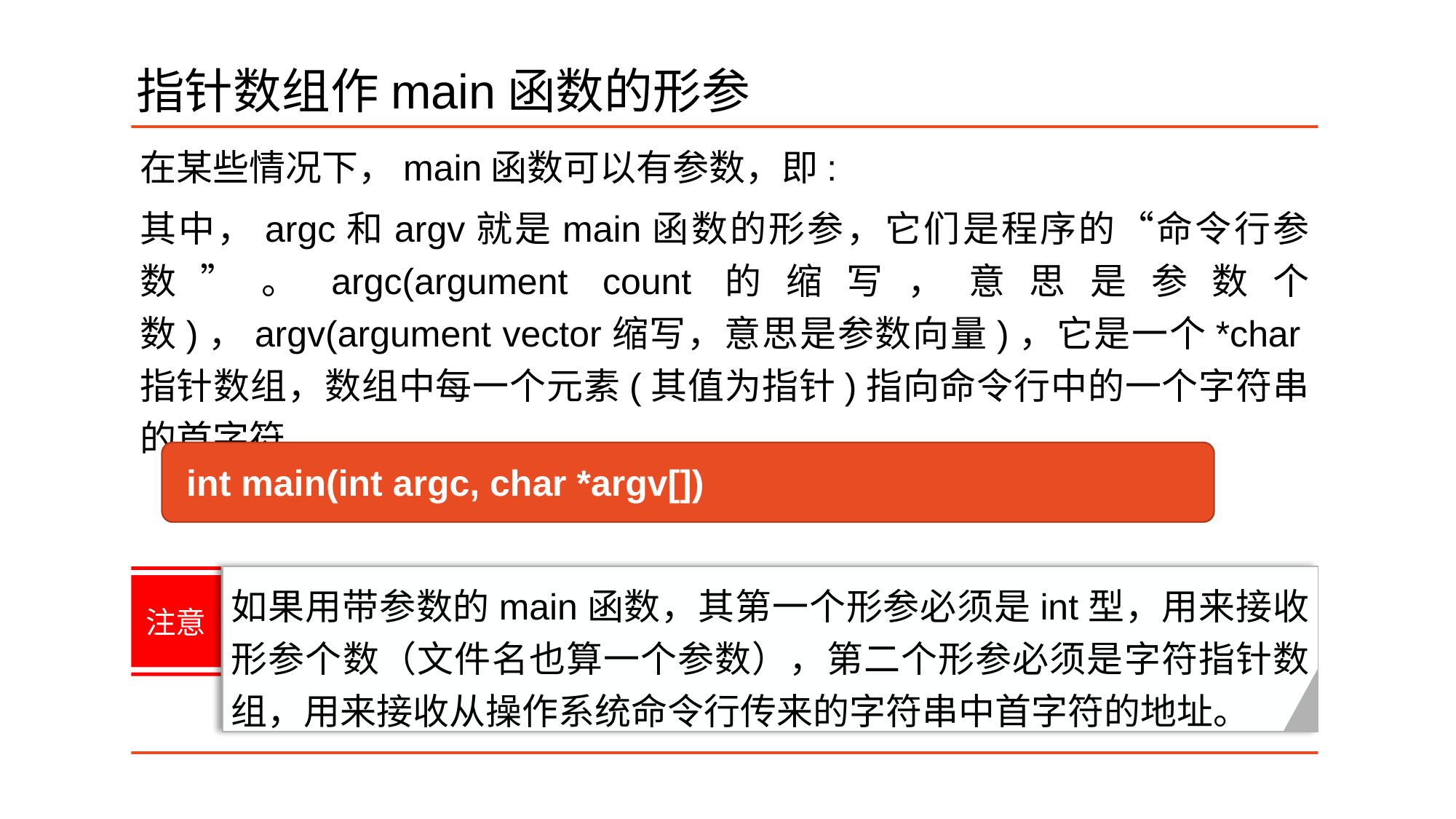

# 指针数组作main函数的形参
在某些情况下，main函数可以有参数，即:
其中，argc和argv就是main函数的形参，它们是程序的“命令行参数”。argc(argument count的缩写，意思是参数个数)，argv(argument vector缩写，意思是参数向量)，它是一个*char指针数组，数组中每一个元素(其值为指针)指向命令行中的一个字符串的首字符。

int main(int argc, char *argv[])

如果用带参数的main函数，其第一个形参必须是int型，用来接收形参个数（文件名也算一个参数），第二个形参必须是字符指针数组，用来接收从操作系统命令行传来的字符串中首字符的地址。
注意